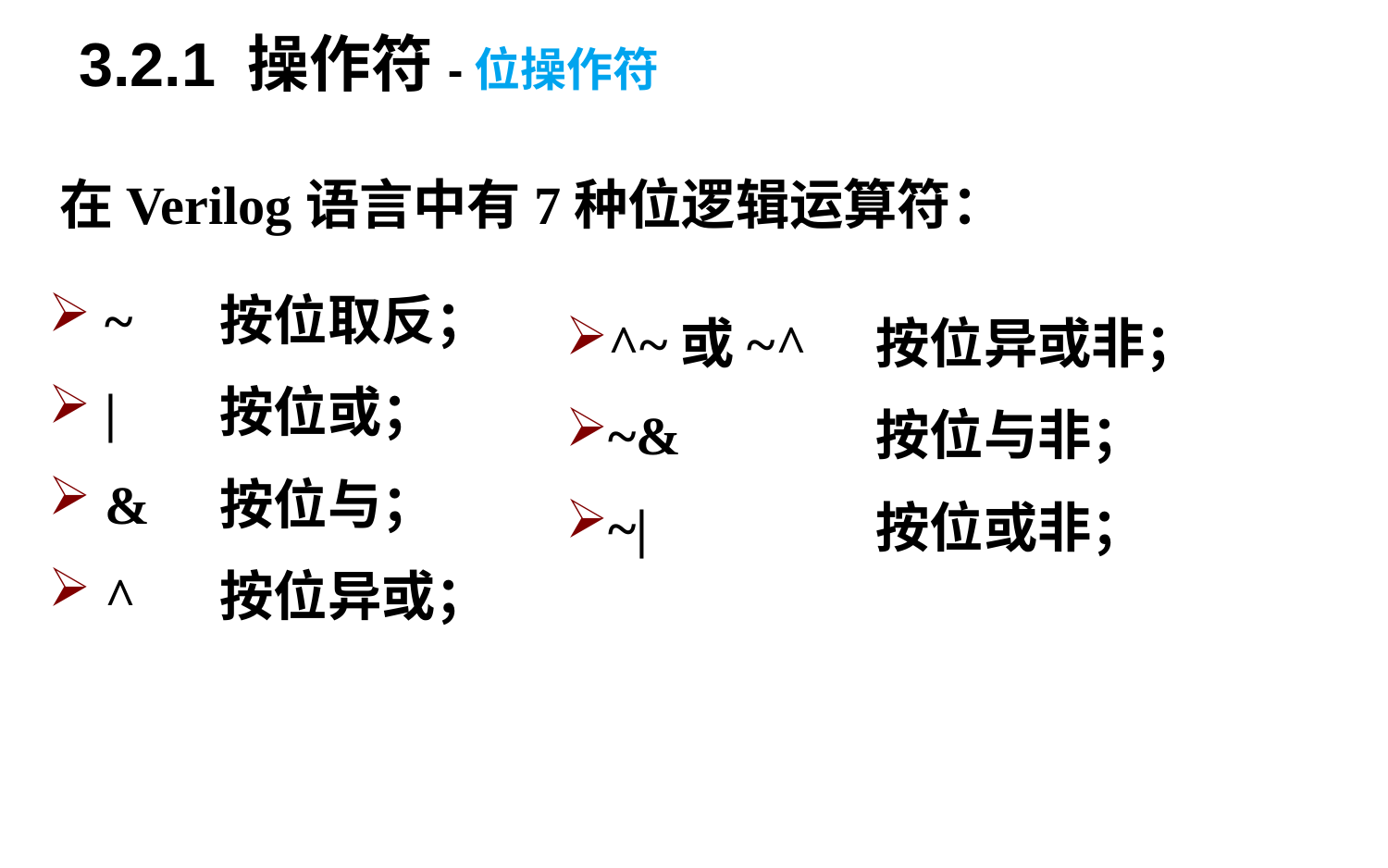

3.2.1 操作符-位操作符
在Verilog语言中有7种位逻辑运算符：
 ~ 	按位取反；
 |	按位或；
 &	按位与；
 ^	按位异或；
^~或~^	按位异或非；
~&		按位与非；
~|		按位或非；